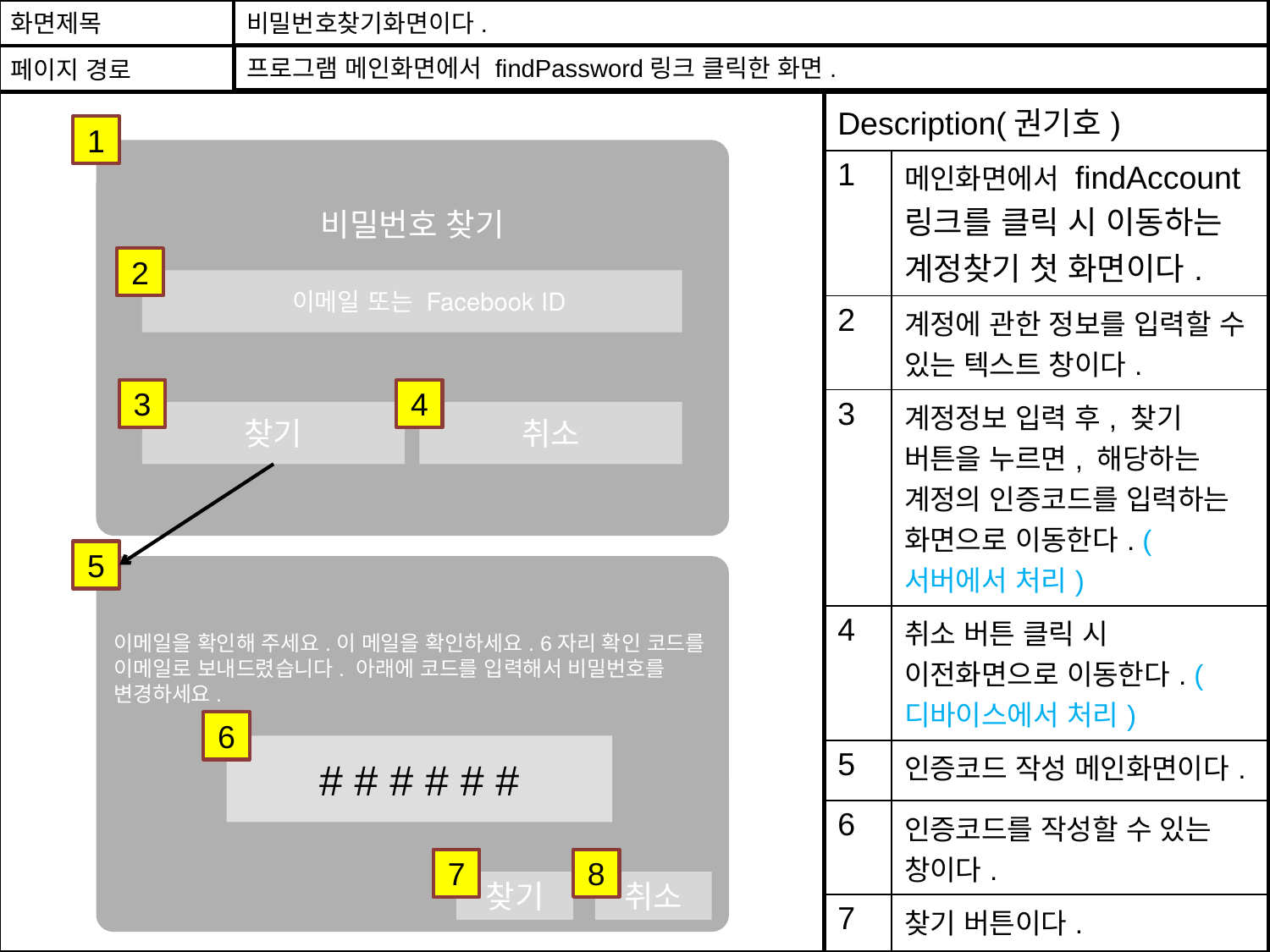

비밀번호찾기화면이다.

화면제목

페이지 경로
프로그램 메인화면에서 findPassword링크 클릭한 화면.

| Description(권기호) |  |
| --- | --- |
| 1 | 메인화면에서 findAccount 링크를 클릭 시 이동하는 계정찾기 첫 화면이다. |
| 2 | 계정에 관한 정보를 입력할 수 있는 텍스트 창이다. |
| 3 | 계정정보 입력 후, 찾기 버튼을 누르면, 해당하는 계정의 인증코드를 입력하는 화면으로 이동한다. (서버에서 처리) |
| 4 | 취소 버튼 클릭 시 이전화면으로 이동한다. (디바이스에서 처리) |
| 5 | 인증코드 작성 메인화면이다. |
| 6 | 인증코드를 작성할 수 있는 창이다. |
| 7 | 찾기 버튼이다. |
| 8 | 취소 버튼이다. |
1
1
비밀번호 찾기

2
    이메일 또는 Facebook ID
3
4
찾기
취소
5
이메일을 확인해 주세요.이 메일을 확인하세요. 6자리 확인 코드를 이메일로 보내드렸습니다. 아래에 코드를 입력해서 비밀번호를 변경하세요.

6
# # # # # #
7
8
찾기
취소